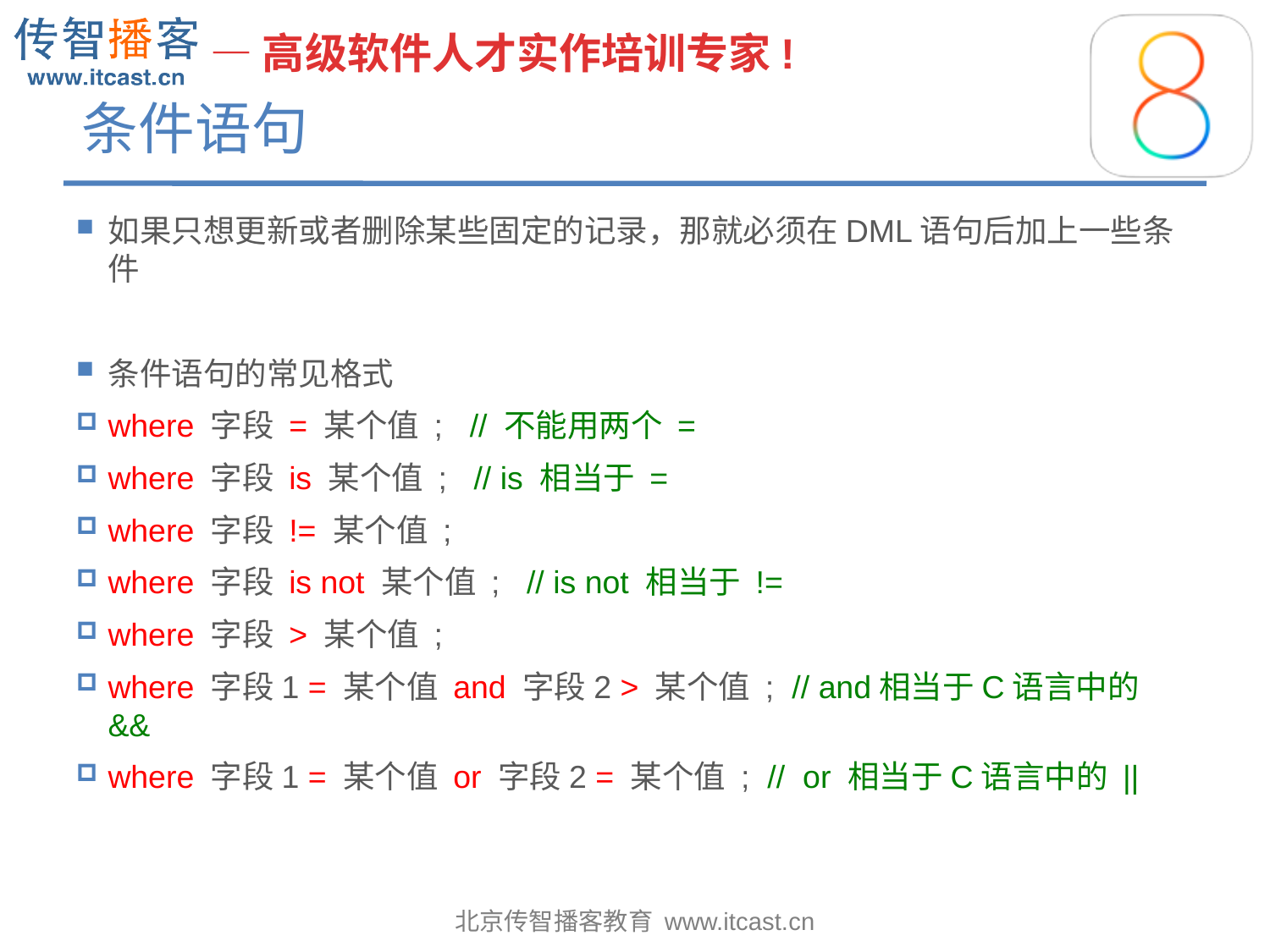

# 条件语句
如果只想更新或者删除某些固定的记录，那就必须在DML语句后加上一些条件

条件语句的常见格式
where 字段 = 某个值 ;   // 不能用两个 =
where 字段 is 某个值 ;   // is 相当于 =
where 字段 != 某个值 ;
where 字段 is not 某个值 ;   // is not 相当于 !=
where 字段 > 某个值 ;
where 字段1 = 某个值 and 字段2 > 某个值 ;  // and相当于C语言中的 &&
where 字段1 = 某个值 or 字段2 = 某个值 ;  //  or 相当于C语言中的 ||